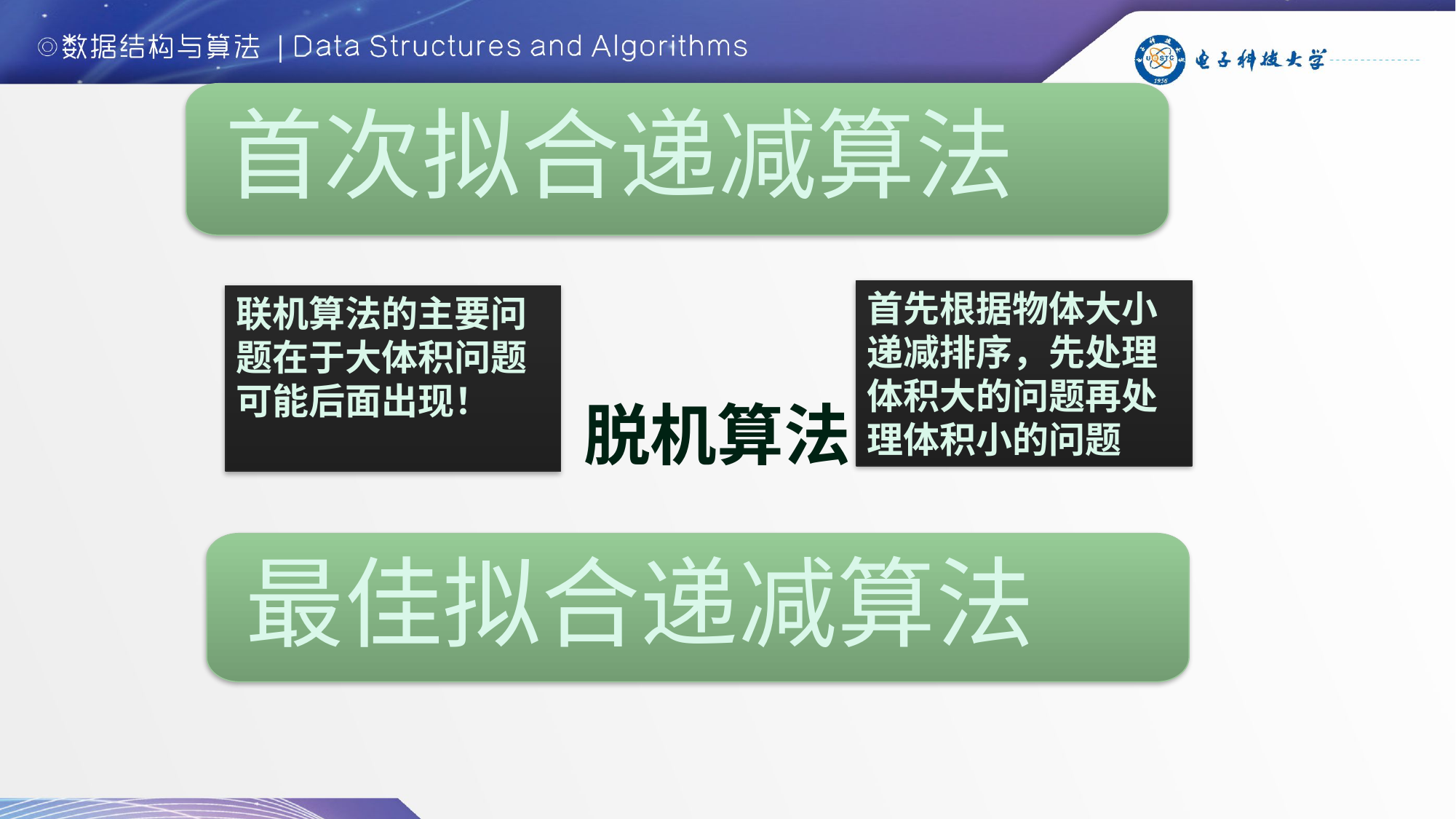

首次拟合递减算法

最佳拟合递减算法

# 脱机算法
首先根据物体大小递减排序，先处理体积大的问题再处理体积小的问题
联机算法的主要问题在于大体积问题可能后面出现！